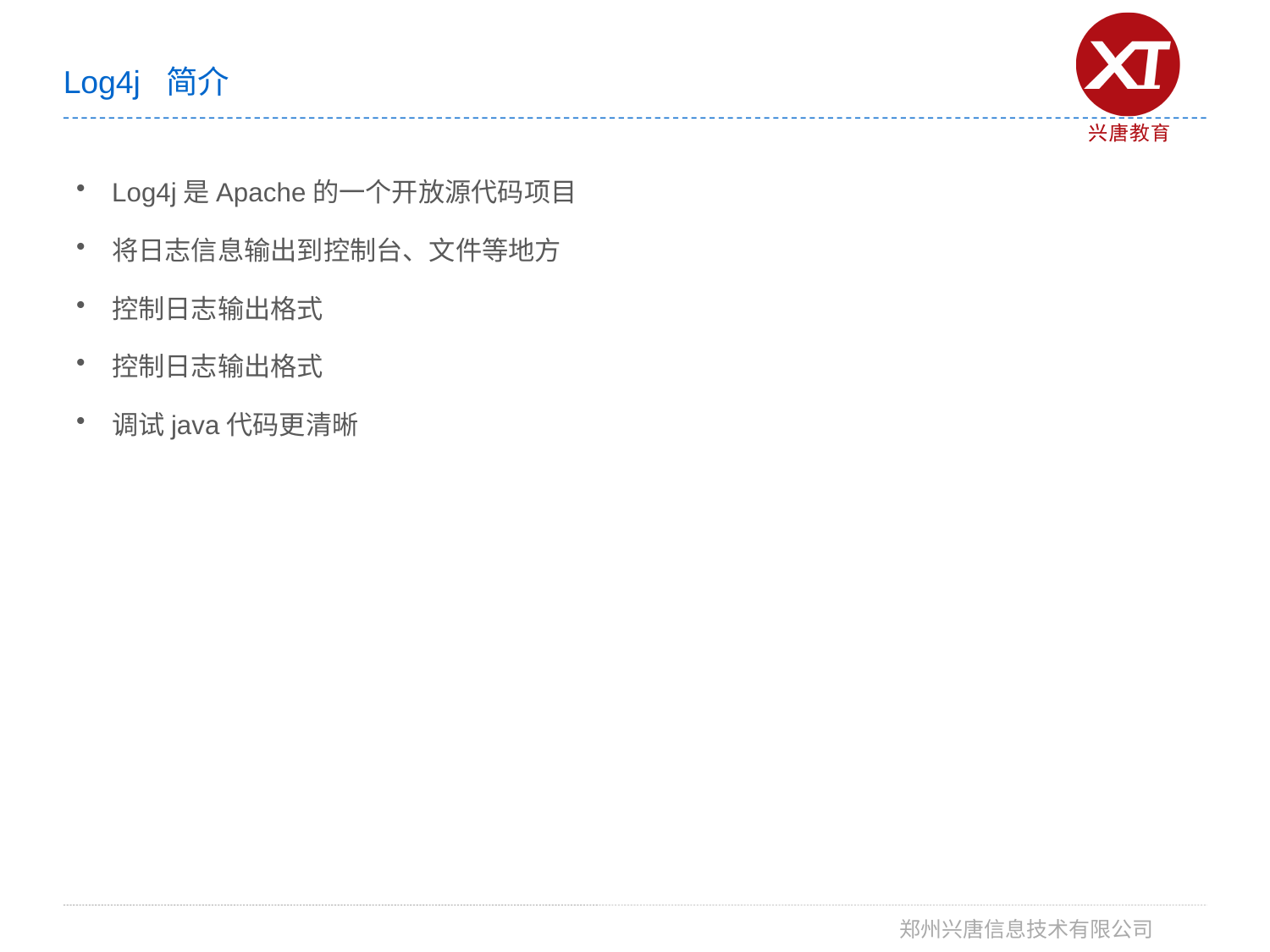

# Log4j  简介
Log4j是Apache的一个开放源代码项目
将日志信息输出到控制台、文件等地方
控制日志输出格式
控制日志输出格式
调试java代码更清晰

3